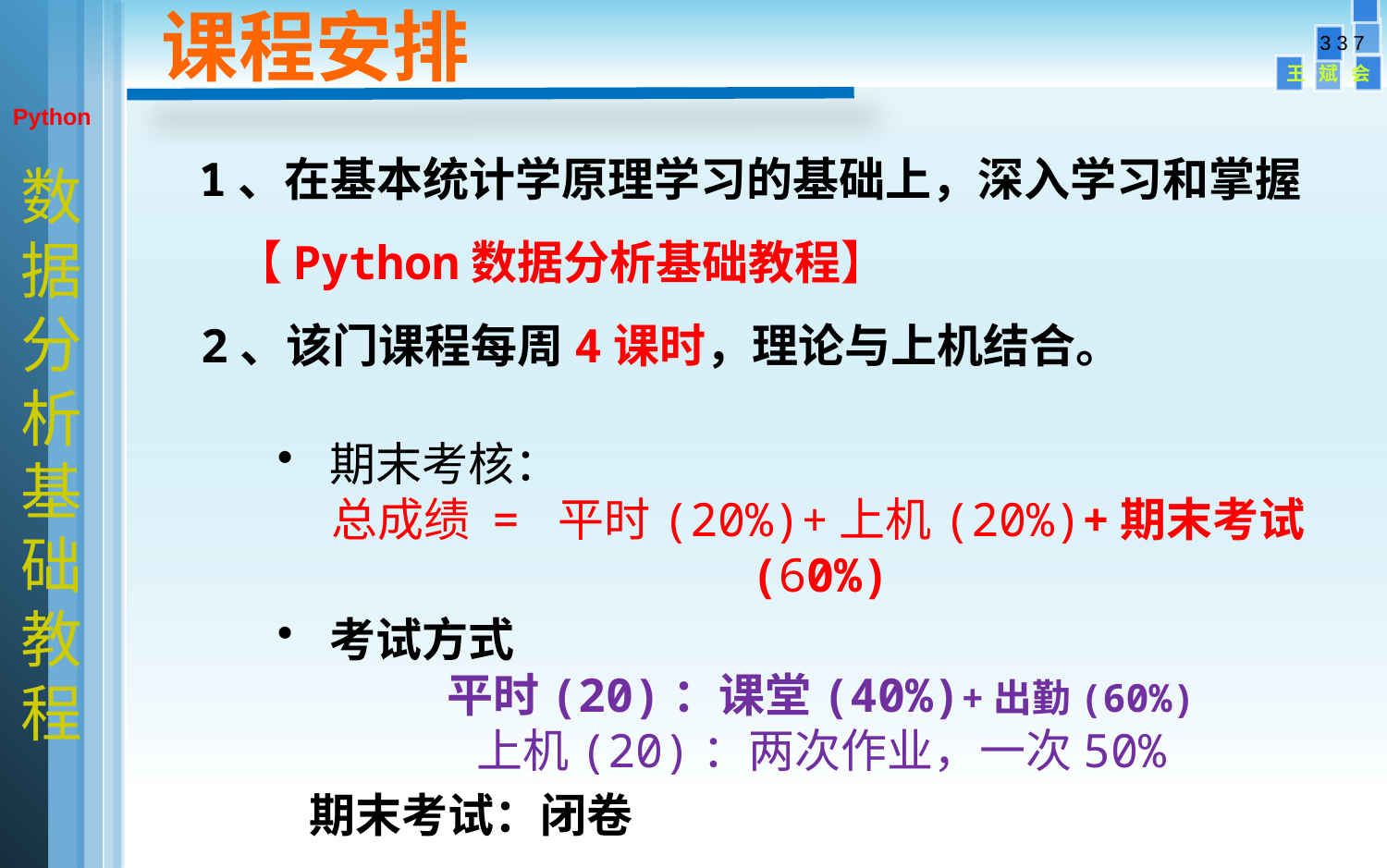

课程安排
王   斌   会
Python

数据分析基础教程
  1、在基本统计学原理学习的基础上，深入学习和掌握
     【Python数据分析基础教程】
 2、该门课程每周4课时，理论与上机结合。
期末考核：
        总成绩 = 平时(20%)+上机(20%)+期末考试(60%)
考试方式
    平时(20)：课堂(40%)+出勤(60%)
    上机(20)：两次作业，一次50%
  期末考试：闭卷